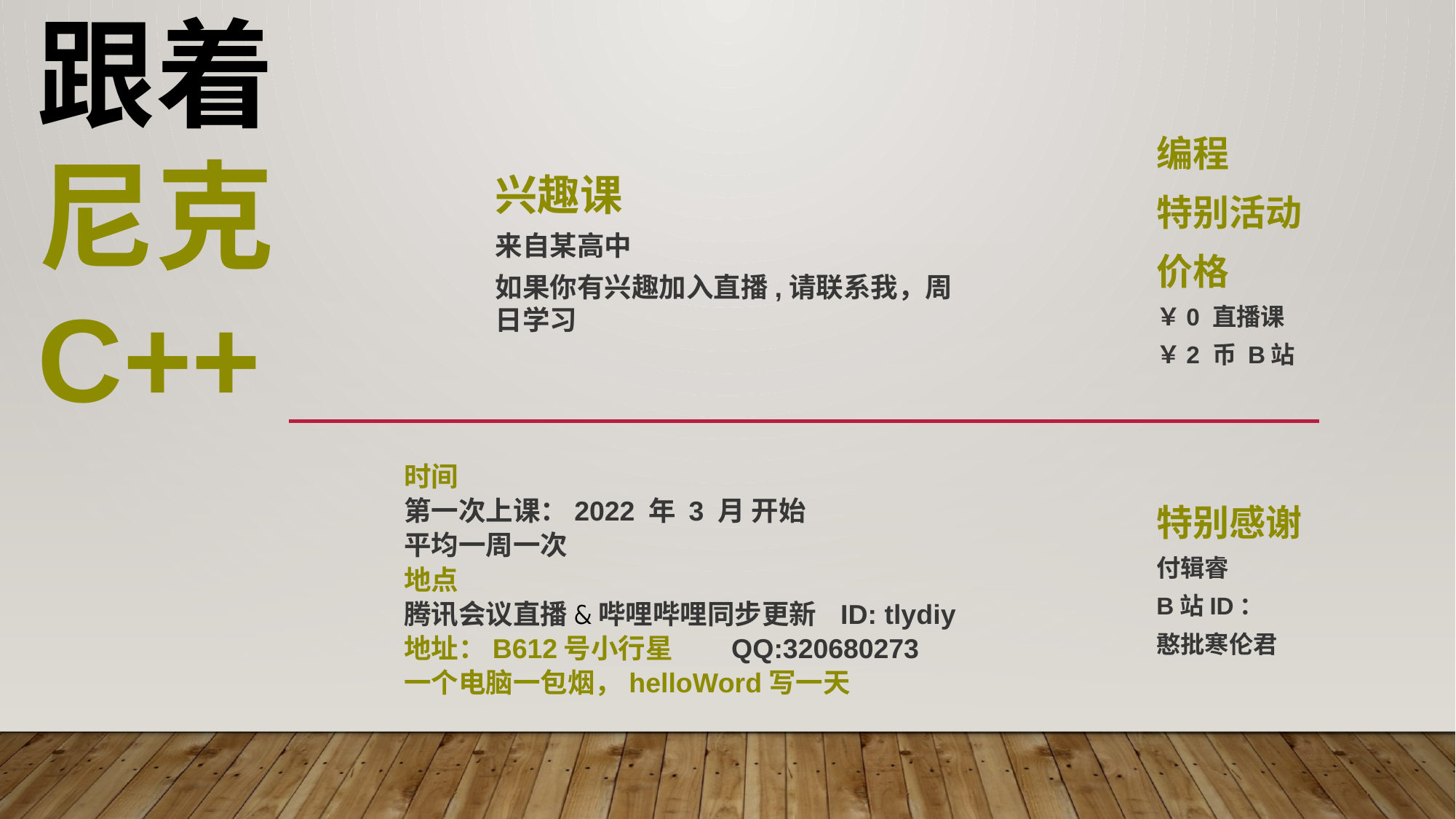

跟着
尼克
C++
编程
特别活动
价格
￥0 直播课
￥2 币 B站

特别感谢
付辑睿
B站ID：
憨批寒伦君

兴趣课
来自某高中
如果你有兴趣加入直播,请联系我，周日学习

时间
第一次上课：2022 年 3 月 开始
平均一周一次
地点
腾讯会议直播&哔哩哔哩同步更新	ID: tlydiy
地址：B612号小行星	QQ:320680273
一个电脑一包烟，helloWord写一天